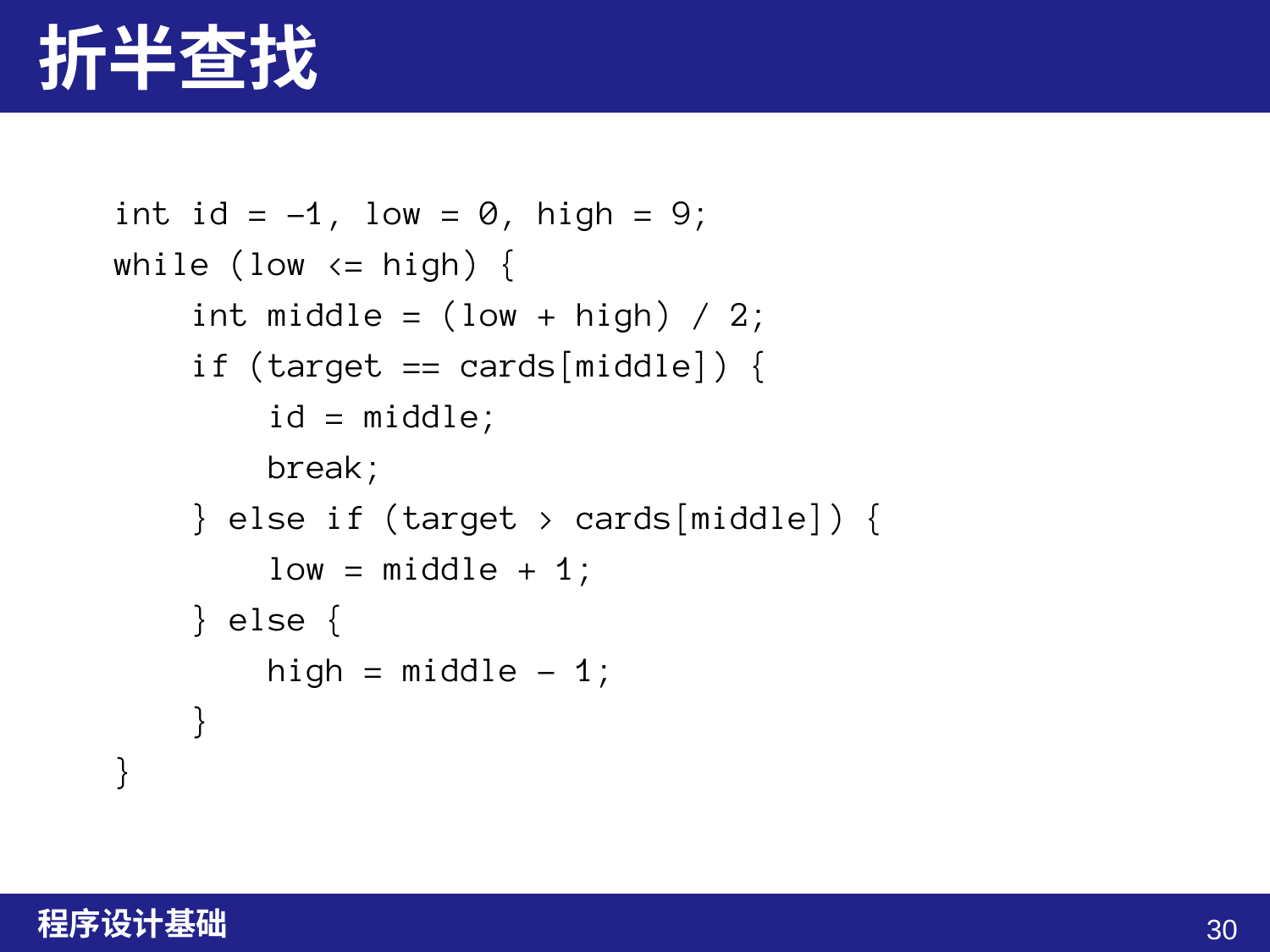

# 折半查找

    int id = -1, low = 0, high = 9;
    while (low <= high) {
        int middle = (low + high) / 2;
        if (target == cards[middle]) {
            id = middle;
            break;
        } else if (target > cards[middle]) {
            low = middle + 1;
        } else {
            high = middle - 1;
        }
    }